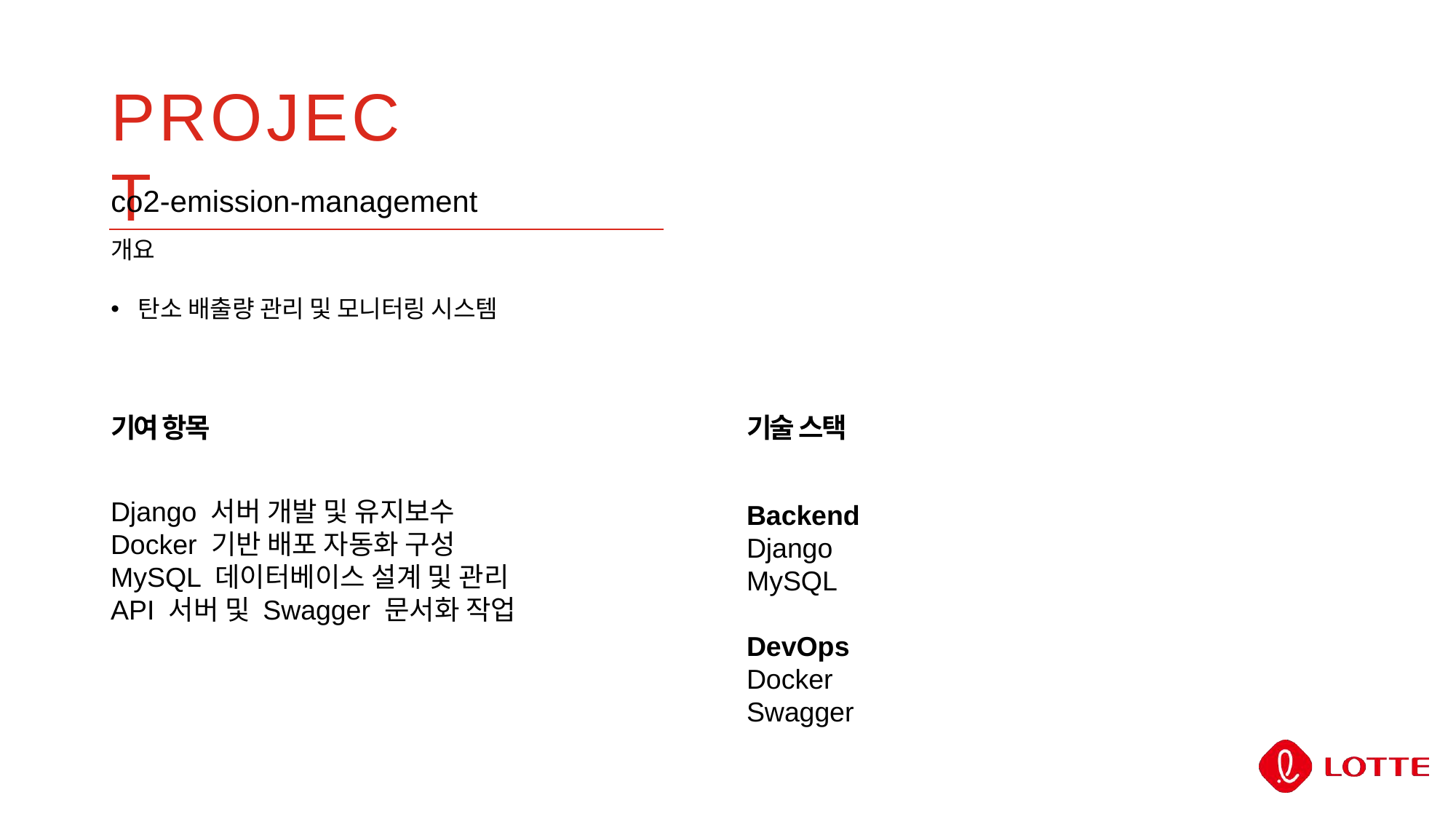

# PROJECT
co2-emission-management
개요
탄소 배출량 관리 및 모니터링 시스템

기여 항목
기술 스택

Django 서버 개발 및 유지보수
Docker 기반 배포 자동화 구성
MySQL 데이터베이스 설계 및 관리
API 서버 및 Swagger 문서화 작업

Backend
Django
MySQL

DevOps
Docker
Swagger